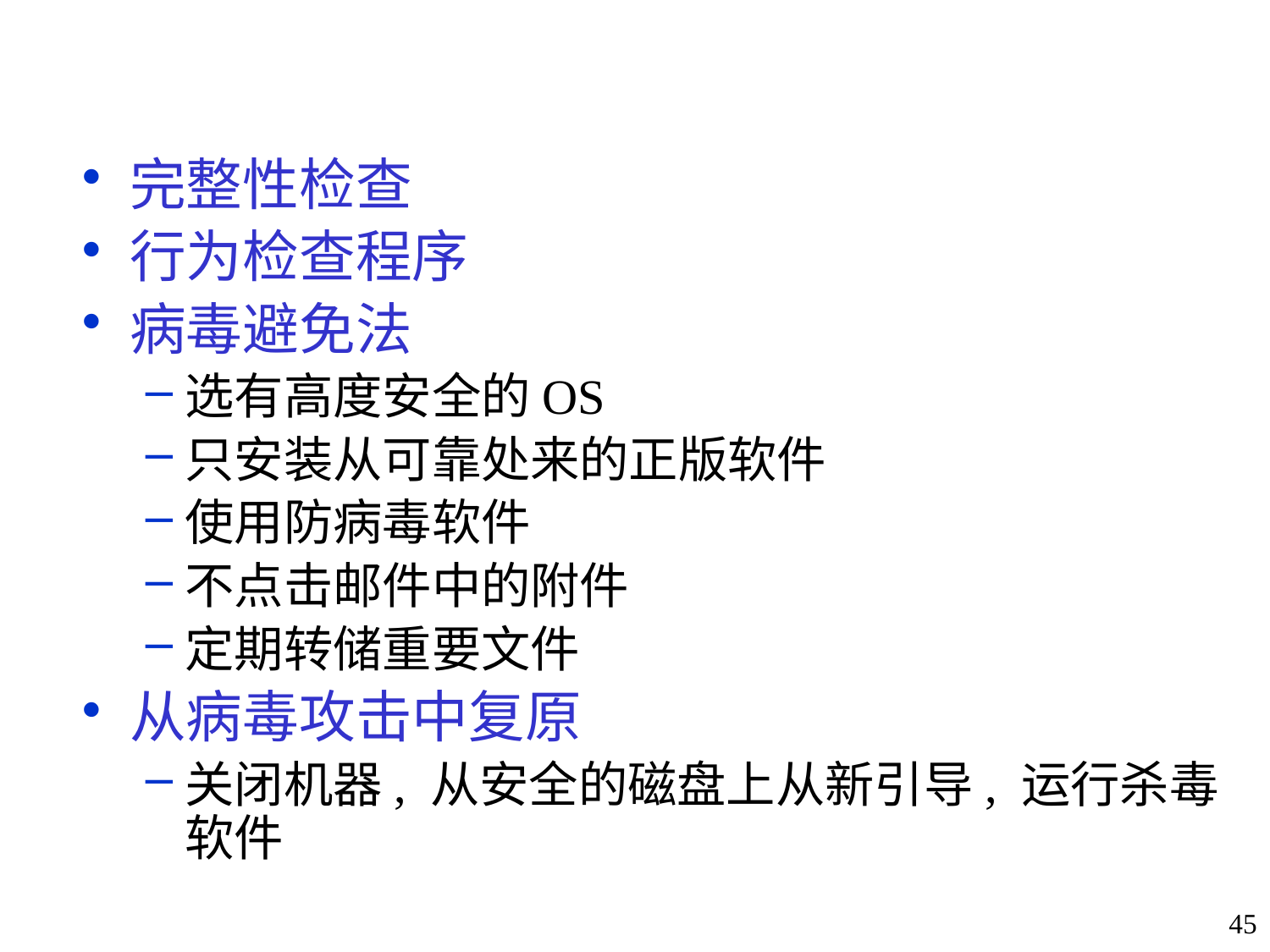

完整性检查
行为检查程序
病毒避免法
选有高度安全的OS
只安装从可靠处来的正版软件
使用防病毒软件
不点击邮件中的附件
定期转储重要文件
从病毒攻击中复原
关闭机器, 从安全的磁盘上从新引导, 运行杀毒软件
45